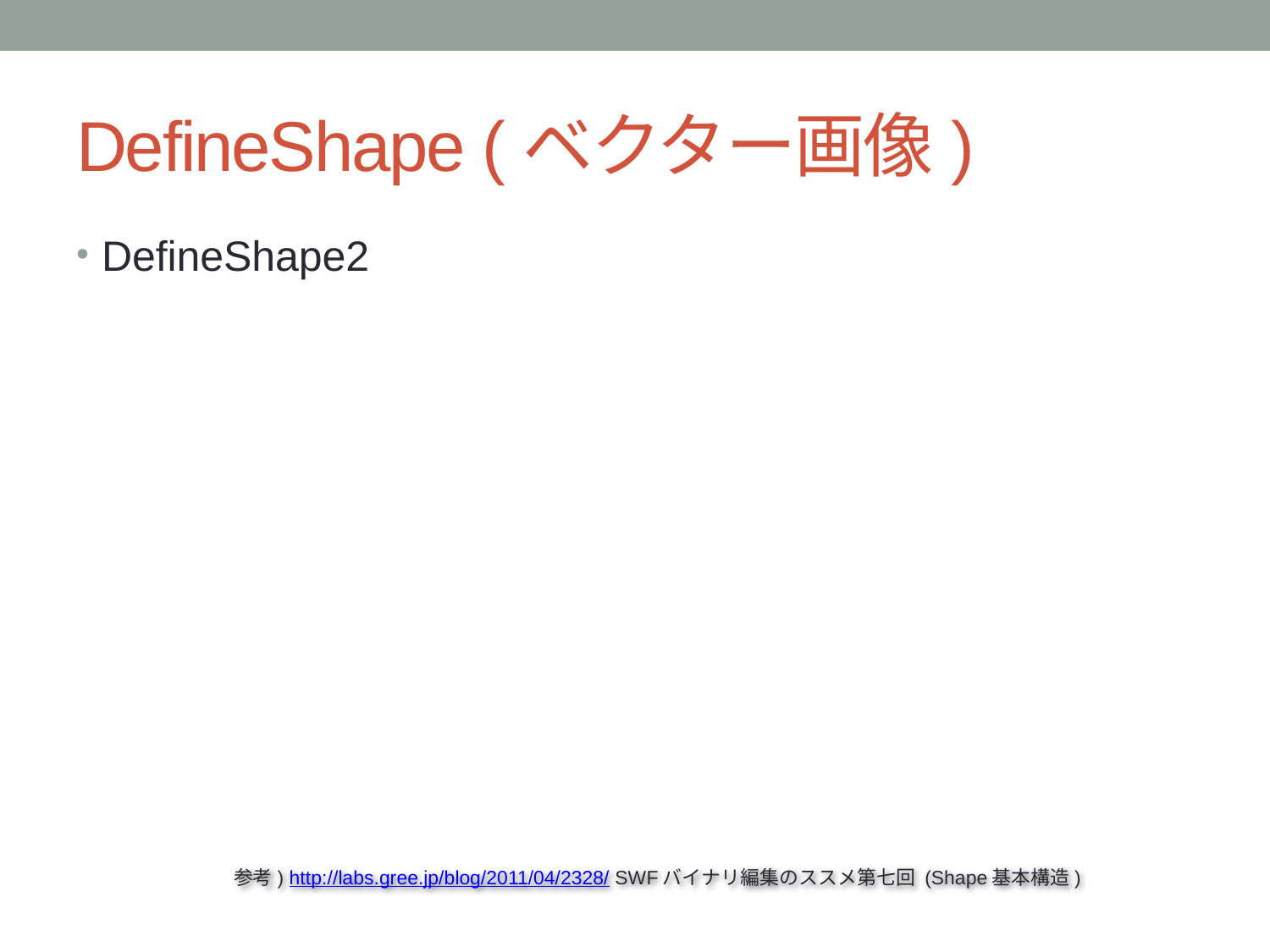

# DefineShape (ベクター画像)
DefineShape2
参考) http://labs.gree.jp/blog/2011/04/2328/ SWFバイナリ編集のススメ第七回 (Shape基本構造)